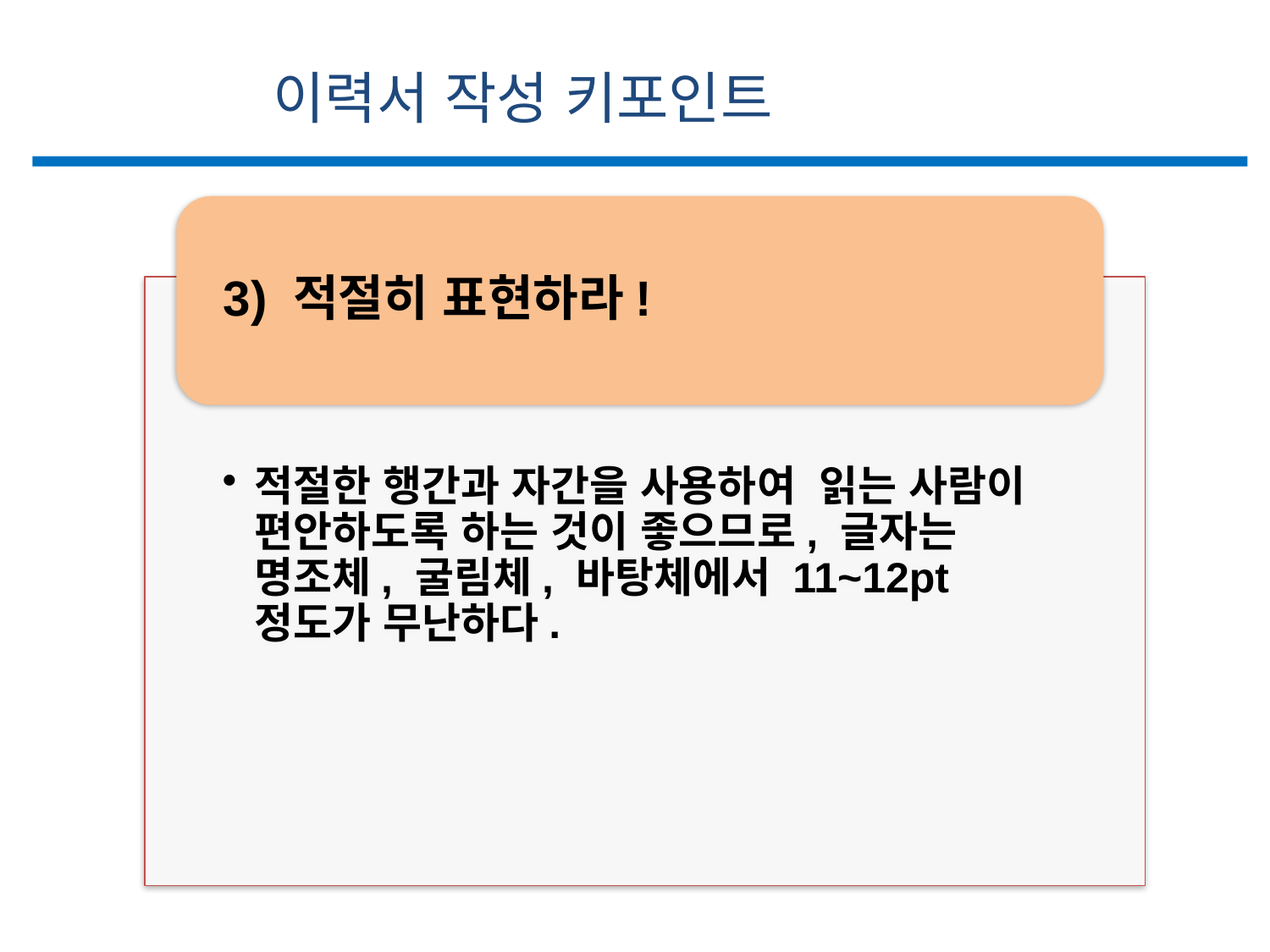

이력서 작성 키포인트

적절한 행간과 자간을 사용하여  읽는 사람이 편안하도록 하는 것이 좋으므로, 글자는 명조체, 굴림체, 바탕체에서 11~12pt 정도가 무난하다.
3) 적절히 표현하라!